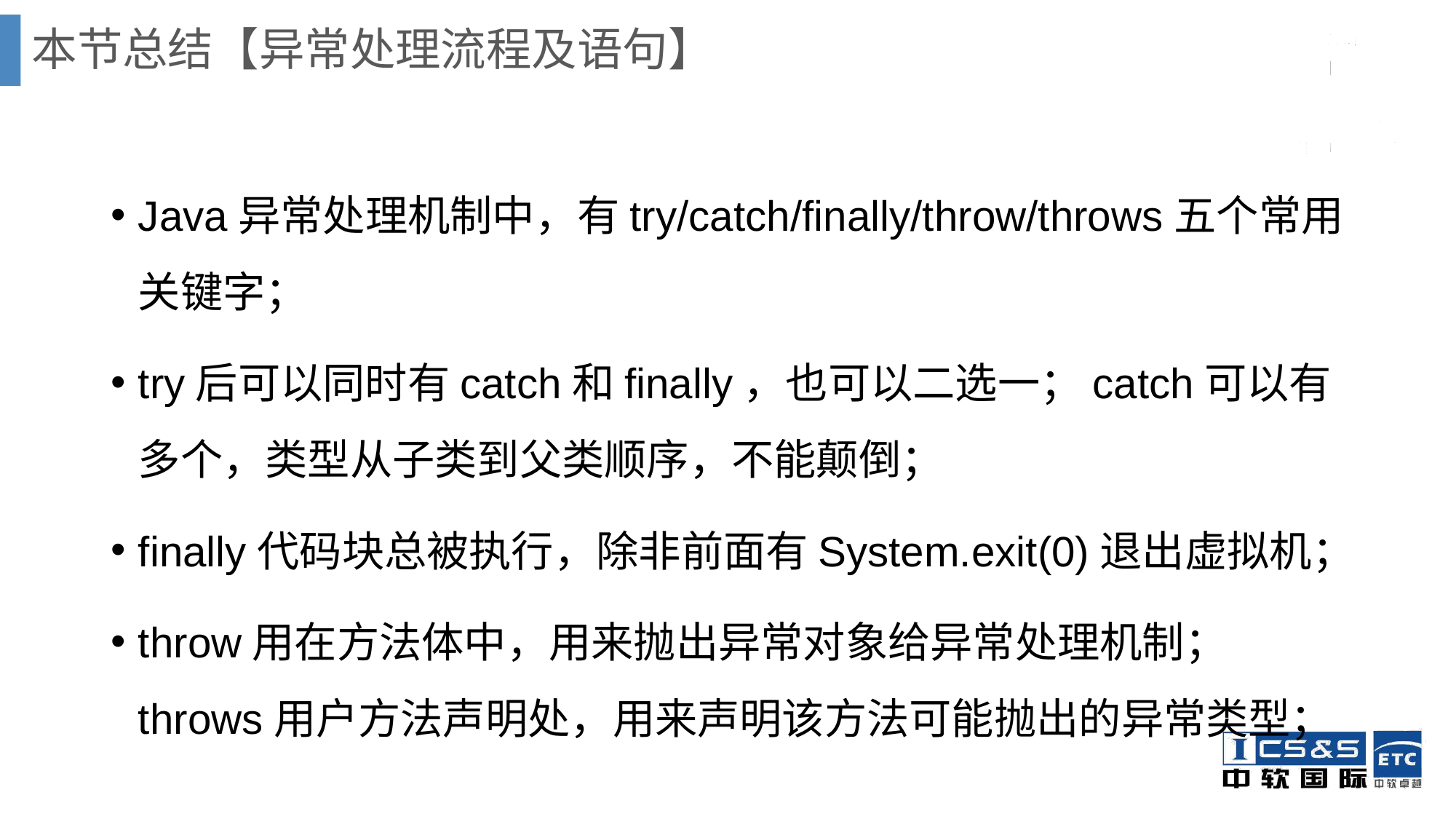

# 本节总结【异常处理流程及语句】
Java异常处理机制中，有try/catch/finally/throw/throws五个常用关键字；
try后可以同时有catch和finally，也可以二选一；catch可以有多个，类型从子类到父类顺序，不能颠倒；
finally代码块总被执行，除非前面有System.exit(0)退出虚拟机；
throw用在方法体中，用来抛出异常对象给异常处理机制；throws用户方法声明处，用来声明该方法可能抛出的异常类型；